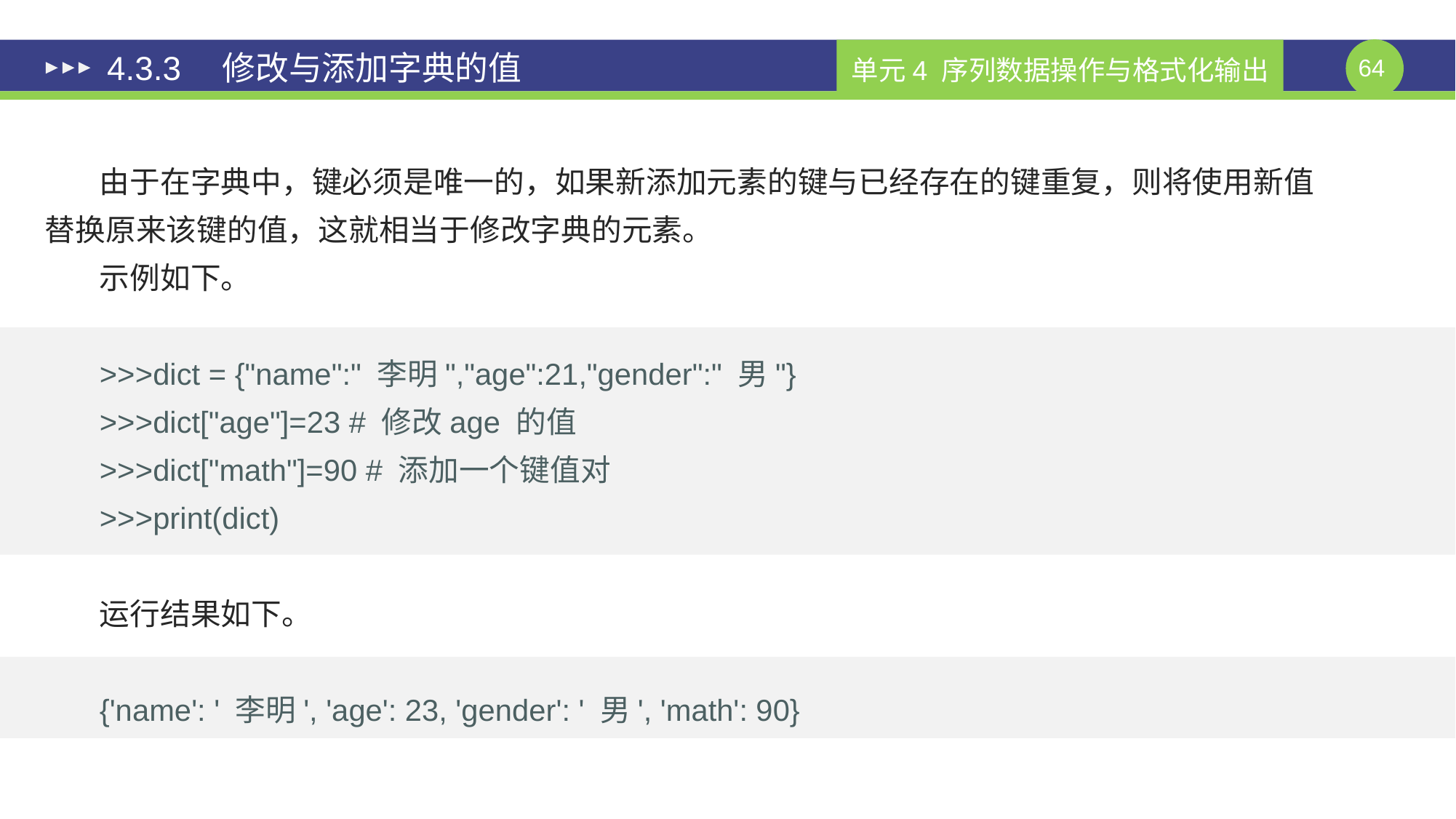

# 4.3.3　修改与添加字典的值
由于在字典中，键必须是唯一的，如果新添加元素的键与已经存在的键重复，则将使用新值替换原来该键的值，这就相当于修改字典的元素。
示例如下。

>>>dict = {"name":" 李明","age":21,"gender":" 男"}
>>>dict["age"]=23 # 修改age 的值
>>>dict["math"]=90 # 添加一个键值对
>>>print(dict)

运行结果如下。

{'name': ' 李明', 'age': 23, 'gender': ' 男', 'math': 90}